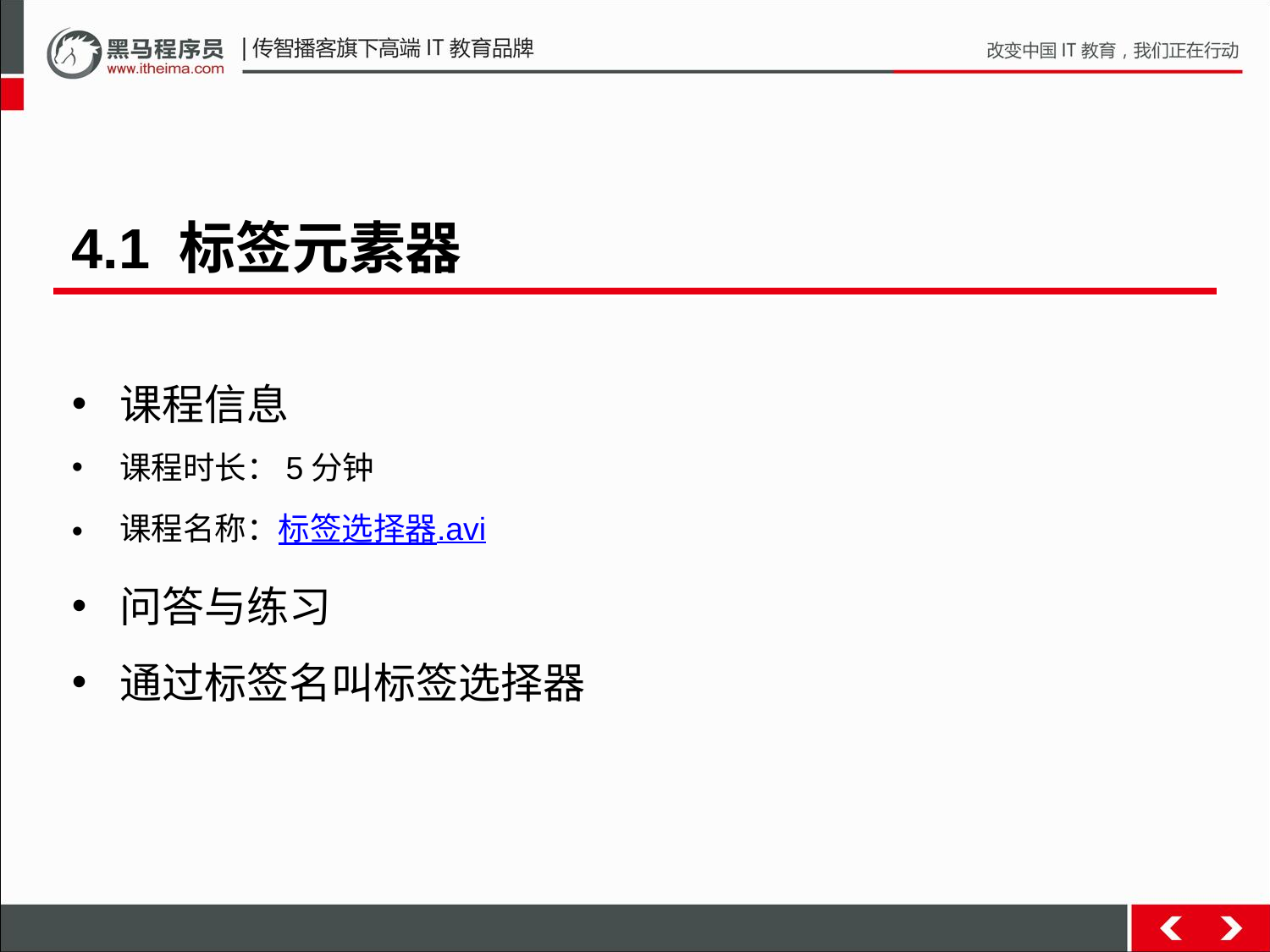

4.1 标签元素器
课程信息
课程时长：5分钟
课程名称：标签选择器.avi
问答与练习
通过标签名叫标签选择器